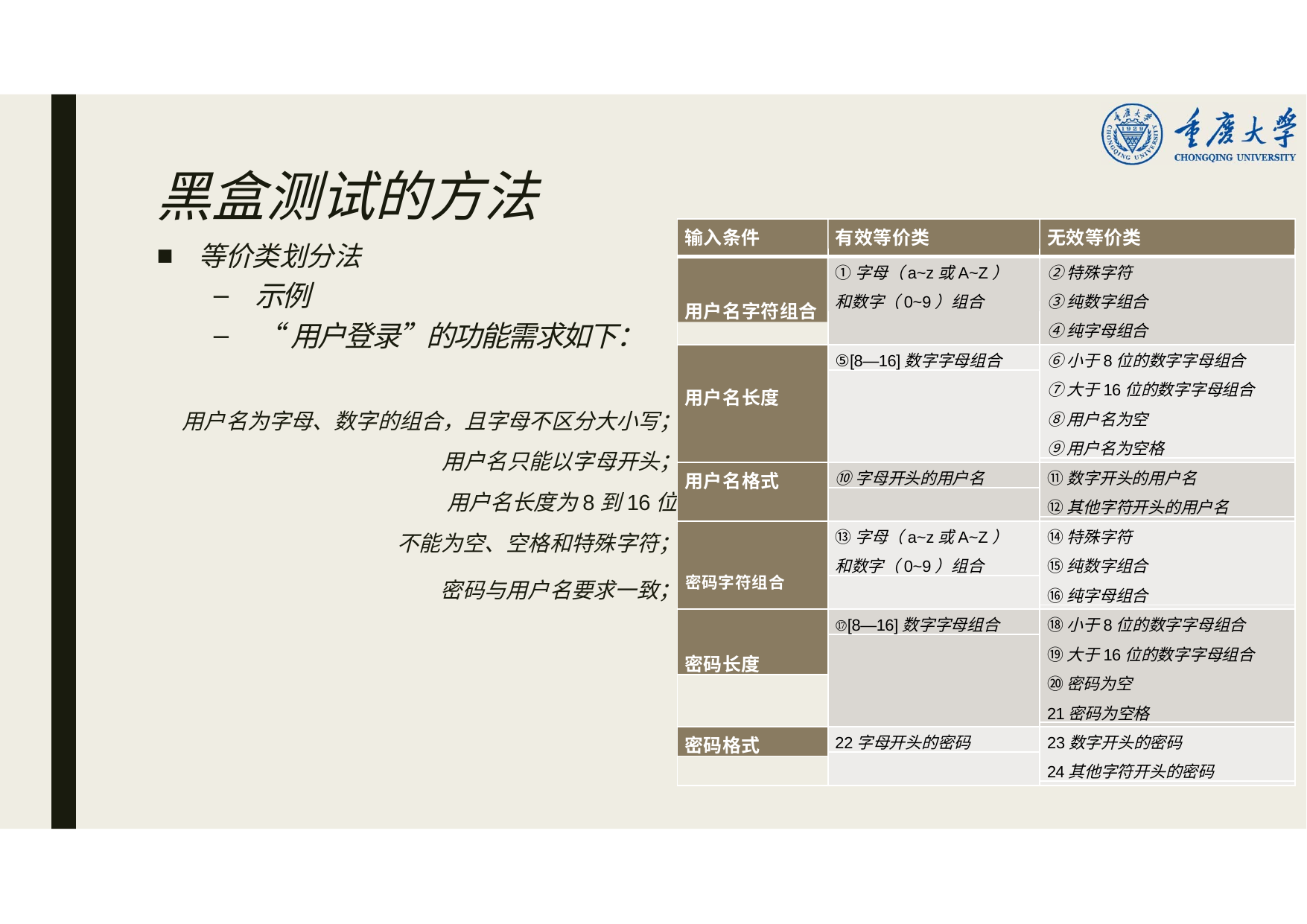

# 黑盒测试的方法

输入条件
有效等价类
无效等价类
等价类划分法
示例
“用户登录”的功能需求如下：

用户名字符组合
①字母（a~z或A~Z）
和数字（0~9）组合
②特殊字符
③纯数字组合
④纯字母组合

⑤[8—16]数字字母组合
⑥小于8位的数字字母组合
⑦大于16位的数字字母组合
⑧用户名为空
⑨用户名为空格
用户名长度
用户名为字母、数字的组合，且字母不区分大小写；
用户名只能以字母开头；

⑩字母开头的用户名
⑪数字开头的用户名
⑫其他字符开头的用户名
用户名格式
用户名长度为8到16位；
不能为空、空格和特殊字符；
密码与用户名要求一致； 密码字符组合

⑬字母（a~z或A~Z）
和数字（0~9）组合
⑭特殊字符
⑮纯数字组合
⑯纯字母组合

密码长度

⑰[8—16]数字字母组合
⑱小于8位的数字字母组合
⑲大于16位的数字字母组合
⑳密码为空
21密码为空格

密码格式

22字母开头的密码
23数字开头的密码
24其他字符开头的密码